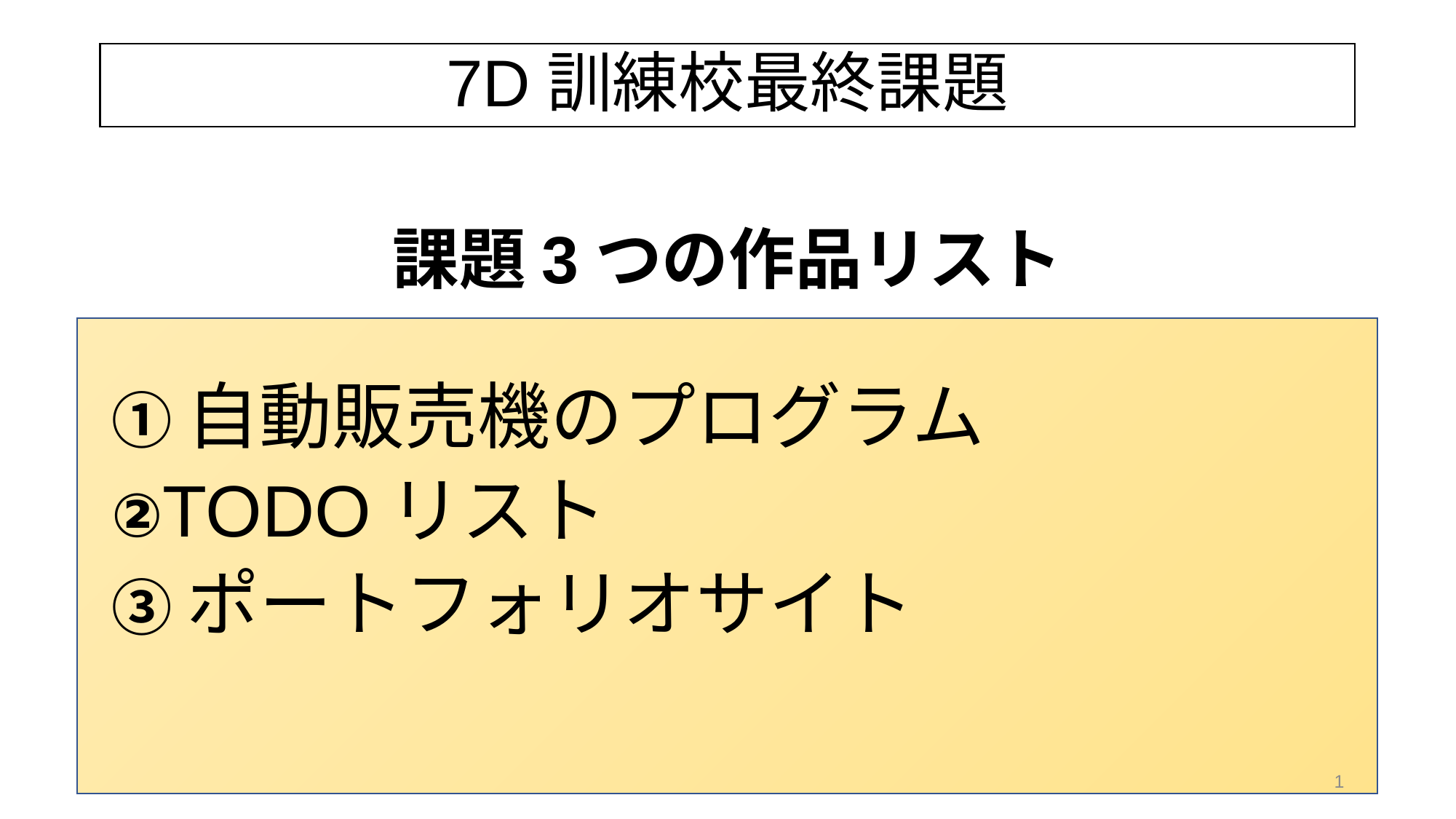

# 7D訓練校最終課題
課題3つの作品リスト

①自動販売機のプログラム
②TODOリスト
③ポートフォリオサイト

1